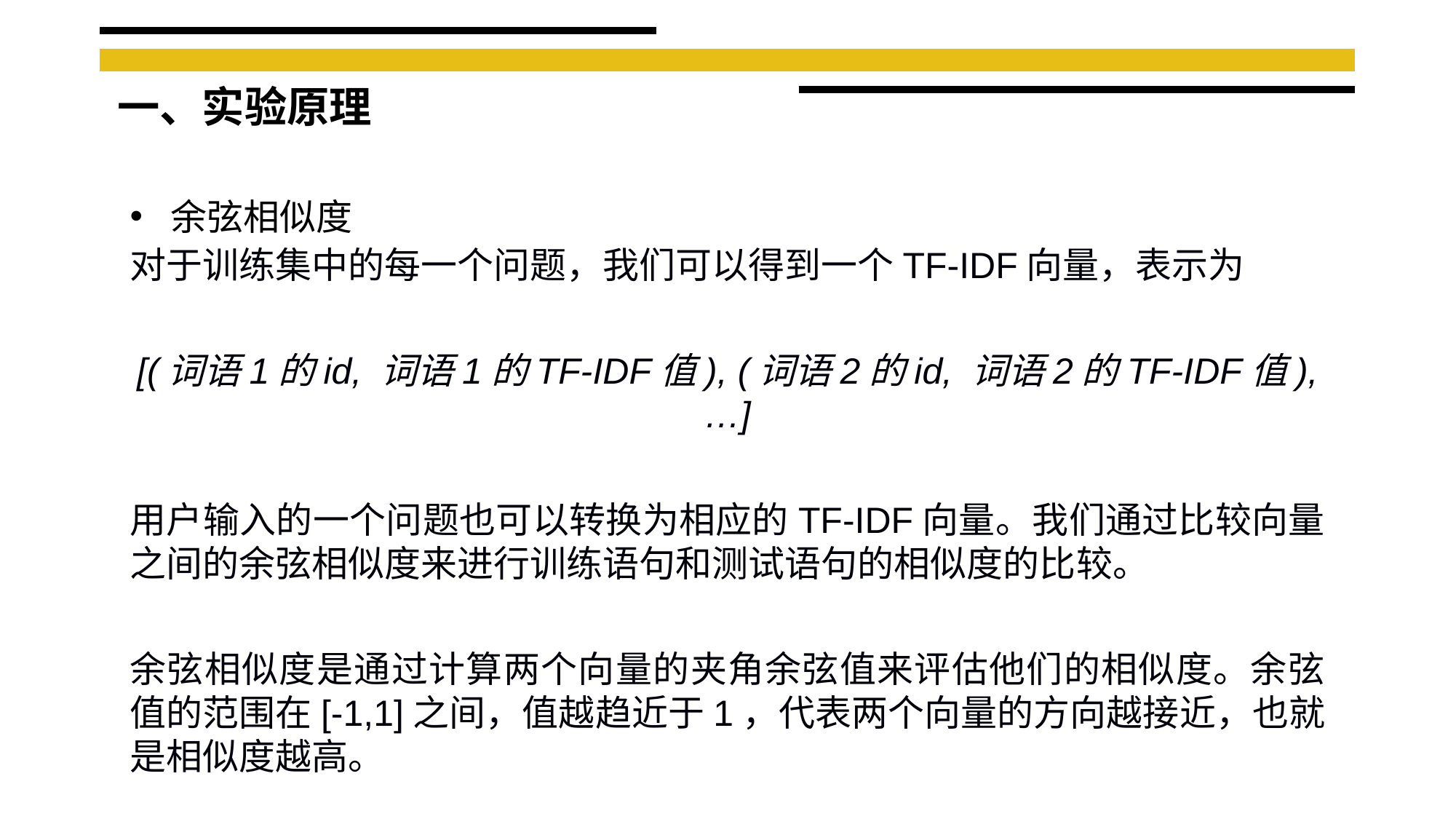

一、实验原理
余弦相似度
对于训练集中的每一个问题，我们可以得到一个TF-IDF向量，表示为

[(词语1的id, 词语1的TF-IDF值), (词语2的id, 词语2的TF-IDF值), …]

用户输入的一个问题也可以转换为相应的TF-IDF向量。我们通过比较向量之间的余弦相似度来进行训练语句和测试语句的相似度的比较。

余弦相似度是通过计算两个向量的夹角余弦值来评估他们的相似度。余弦值的范围在[-1,1]之间，值越趋近于1，代表两个向量的方向越接近，也就是相似度越高。